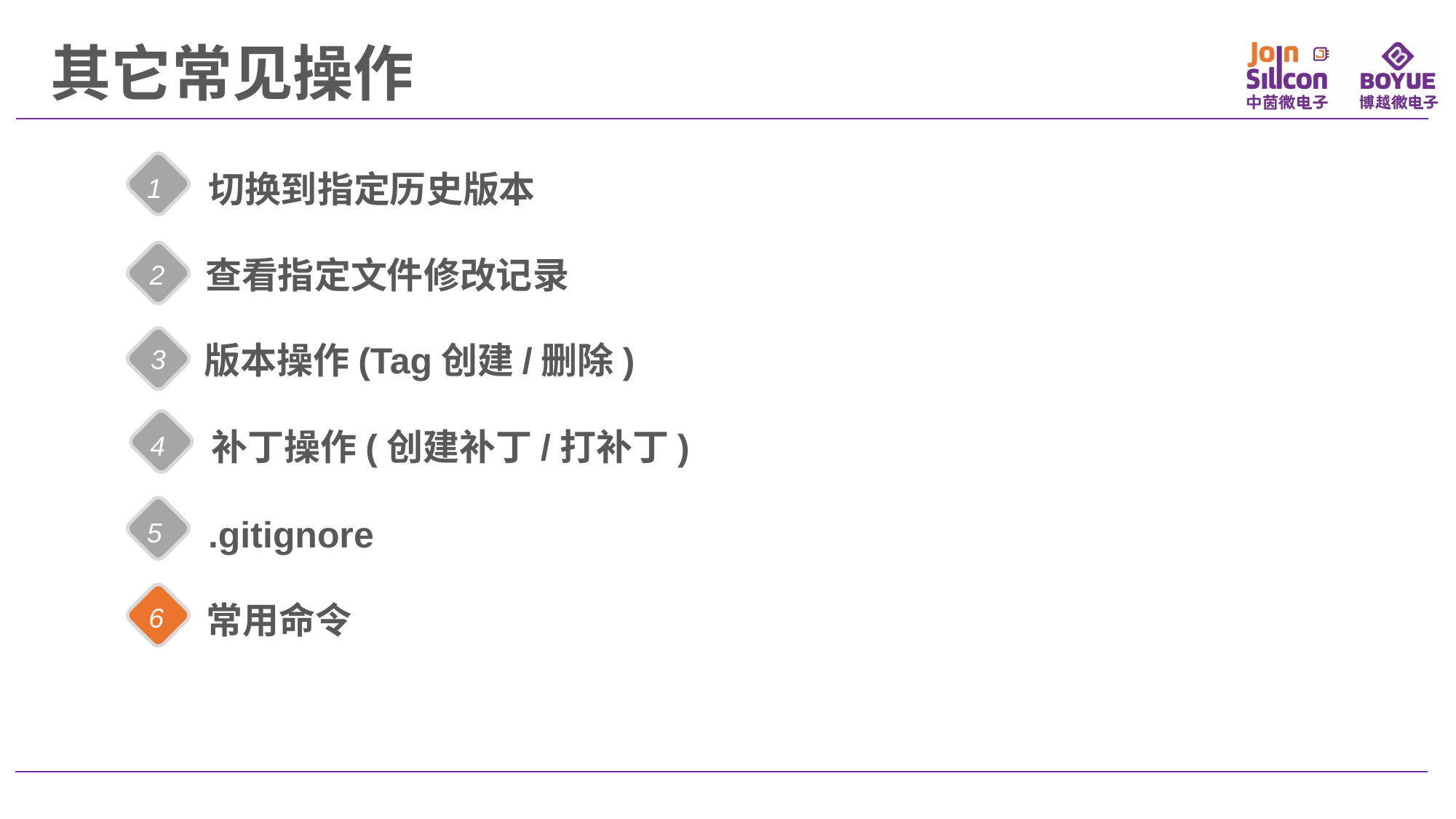

其它常见操作
切换到指定历史版本

1
查看指定文件修改记录

2
版本操作(Tag创建/删除)

3
补丁操作(创建补丁/打补丁)

4
.gitignore

5
常用命令

6